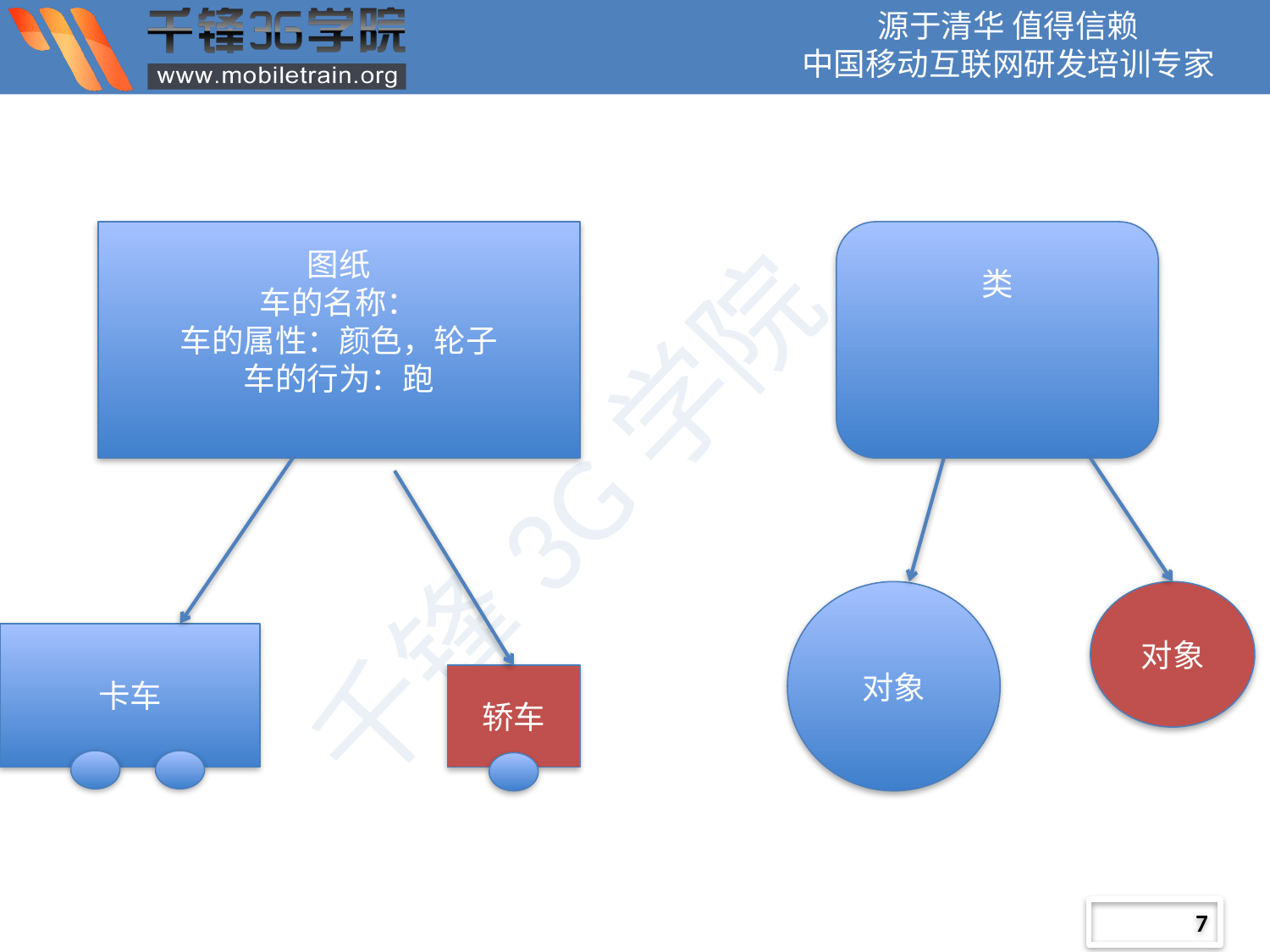

图纸
车的名称：
车的属性：颜色，轮子
车的行为：跑

类

对象
对象
卡车
轿车